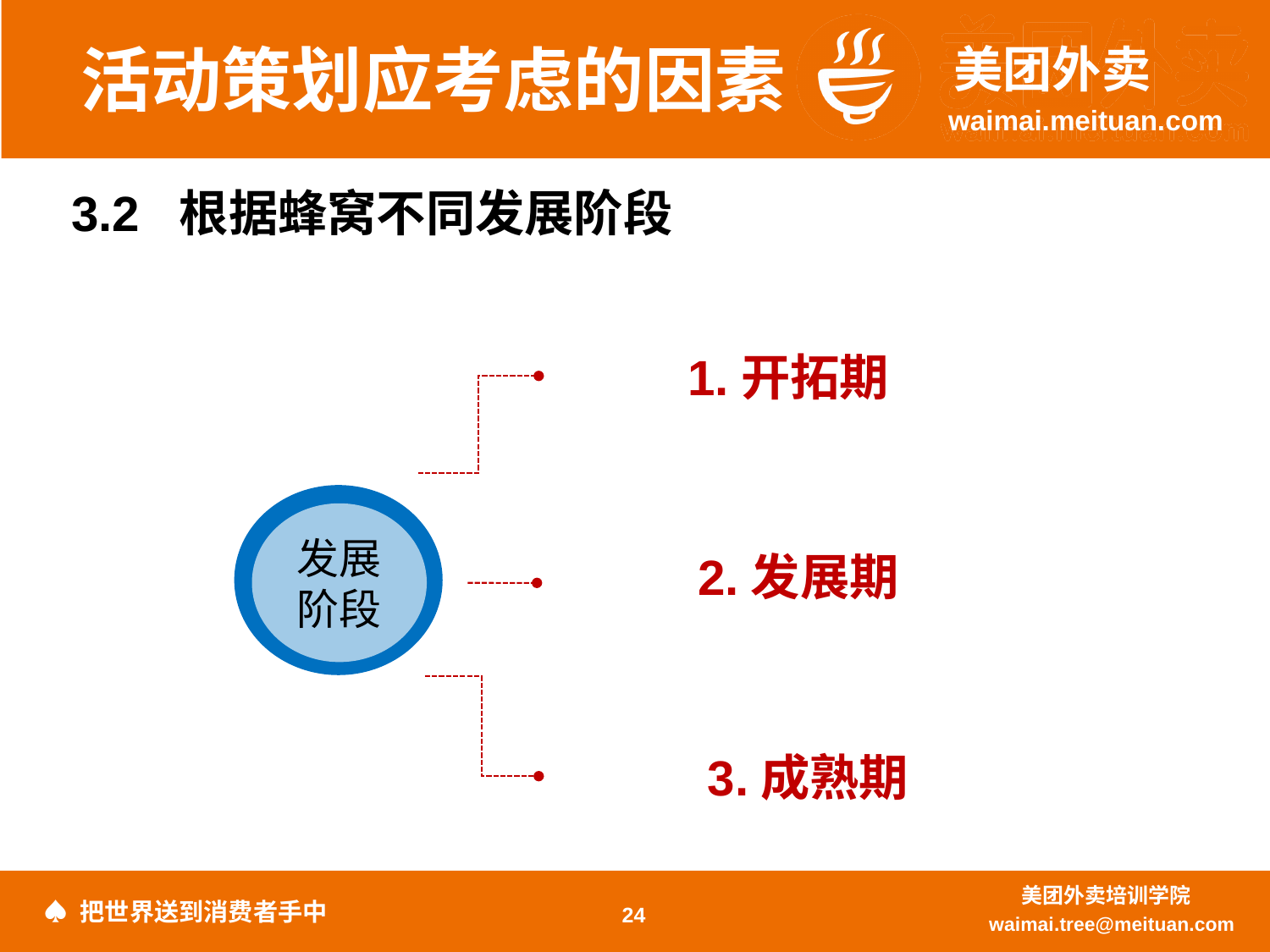

活动策划应考虑的因素
3.2  根据蜂窝不同发展阶段
1.开拓期

发展
阶段
2.发展期

3.成熟期